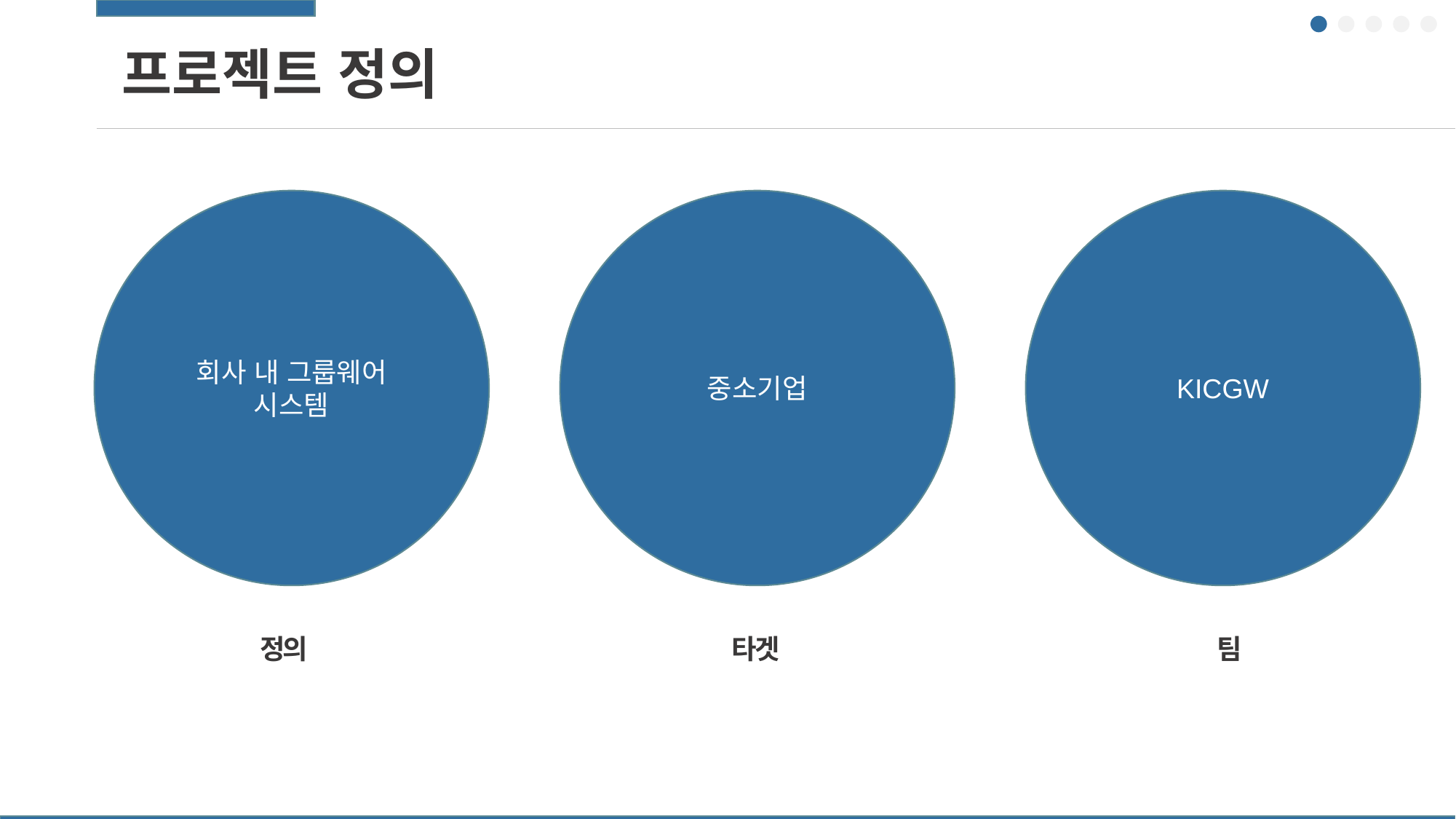

프로젝트 정의
회사 내 그룹웨어
시스템
중소기업
KICGW
정의
타겟
팀